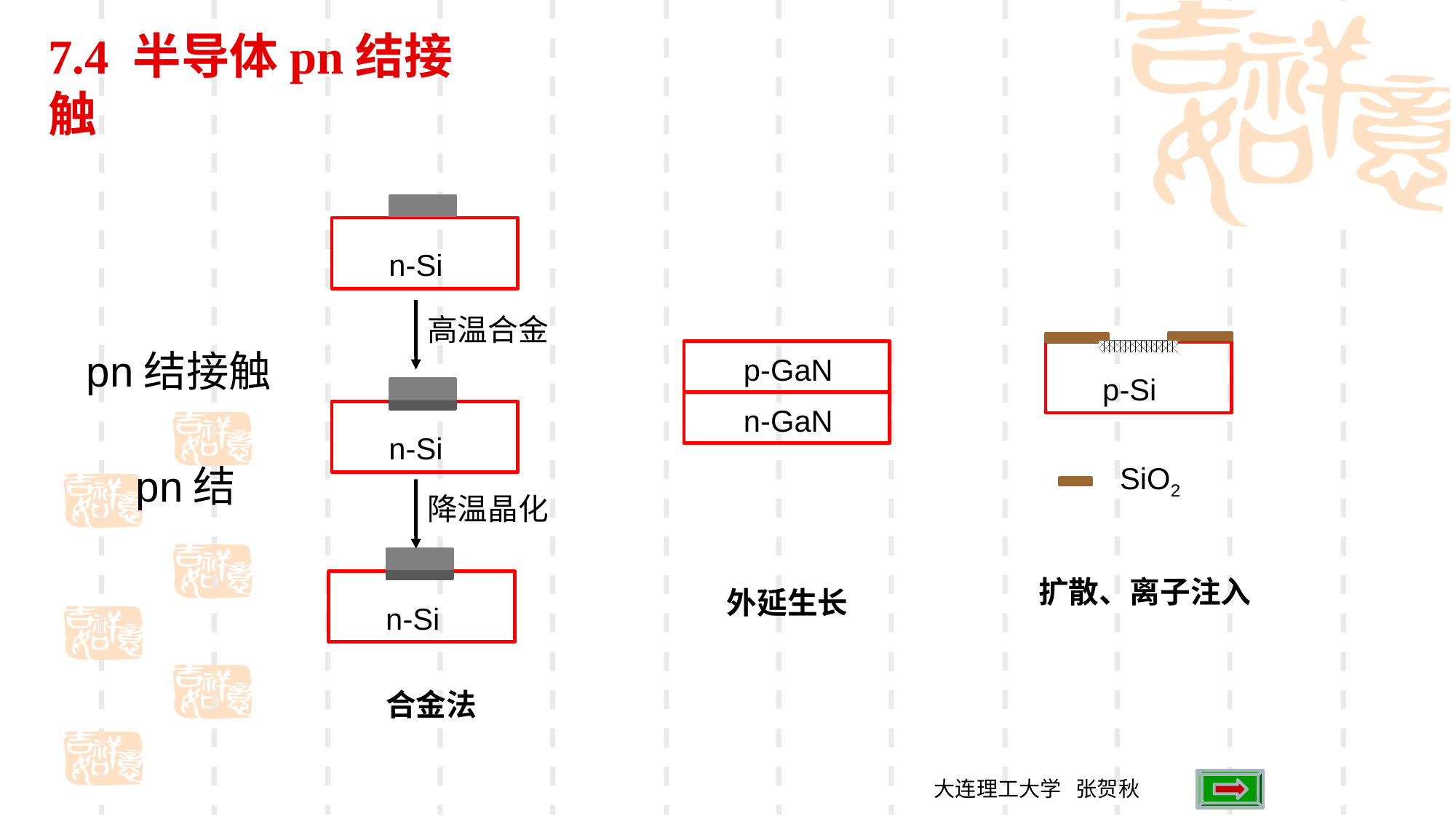

7.4 半导体pn结接触

n-Si
高温合金

p-Si
SiO2

pn结接触

p-GaN

n-GaN

n-Si

pn结
降温晶化

n-Si

扩散、离子注入
外延生长
合金法

大连理工大学   张贺秋